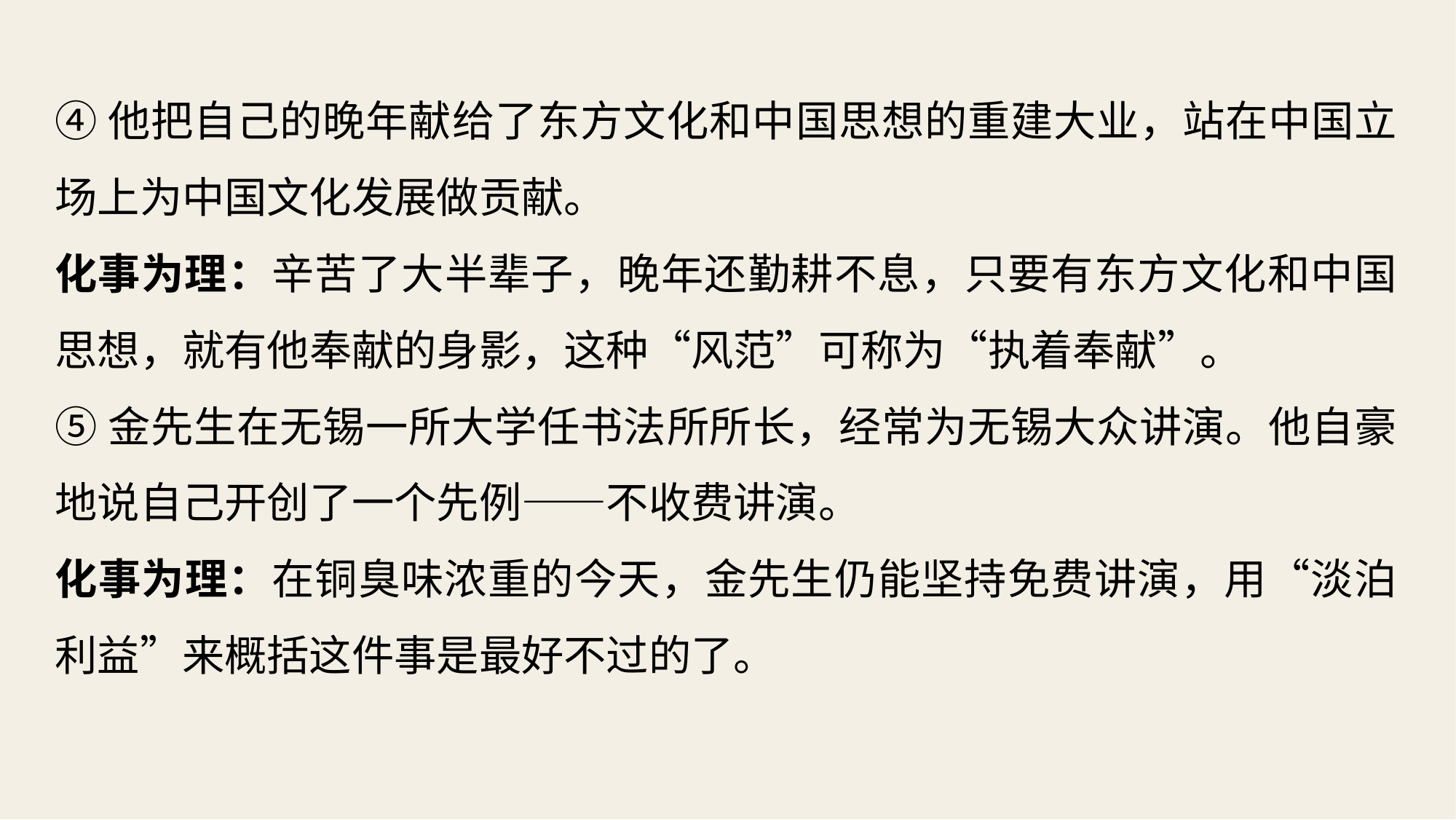

④他把自己的晚年献给了东方文化和中国思想的重建大业，站在中国立场上为中国文化发展做贡献。
化事为理：辛苦了大半辈子，晚年还勤耕不息，只要有东方文化和中国思想，就有他奉献的身影，这种“风范”可称为“执着奉献”。
⑤金先生在无锡一所大学任书法所所长，经常为无锡大众讲演。他自豪地说自己开创了一个先例——不收费讲演。
化事为理：在铜臭味浓重的今天，金先生仍能坚持免费讲演，用“淡泊利益”来概括这件事是最好不过的了。